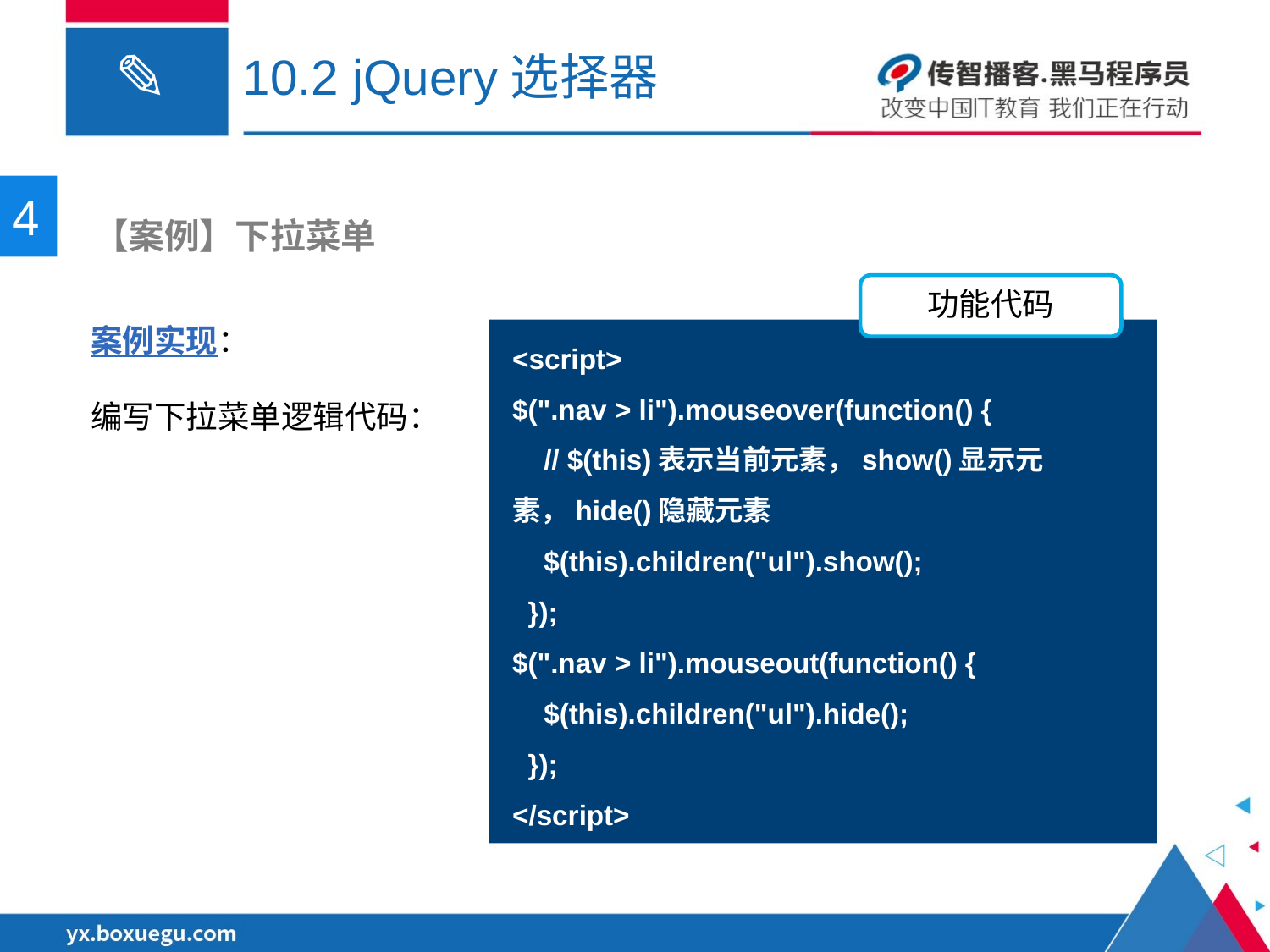

# 10.2 jQuery选择器

4
  【案例】下拉菜单
功能代码
案例实现：
编写下拉菜单逻辑代码：
<script>
$(".nav > li").mouseover(function() {
    // $(this)表示当前元素，show()显示元素，hide()隐藏元素
    $(this).children("ul").show();
  });
$(".nav > li").mouseout(function() {
    $(this).children("ul").hide();
  });
</script>